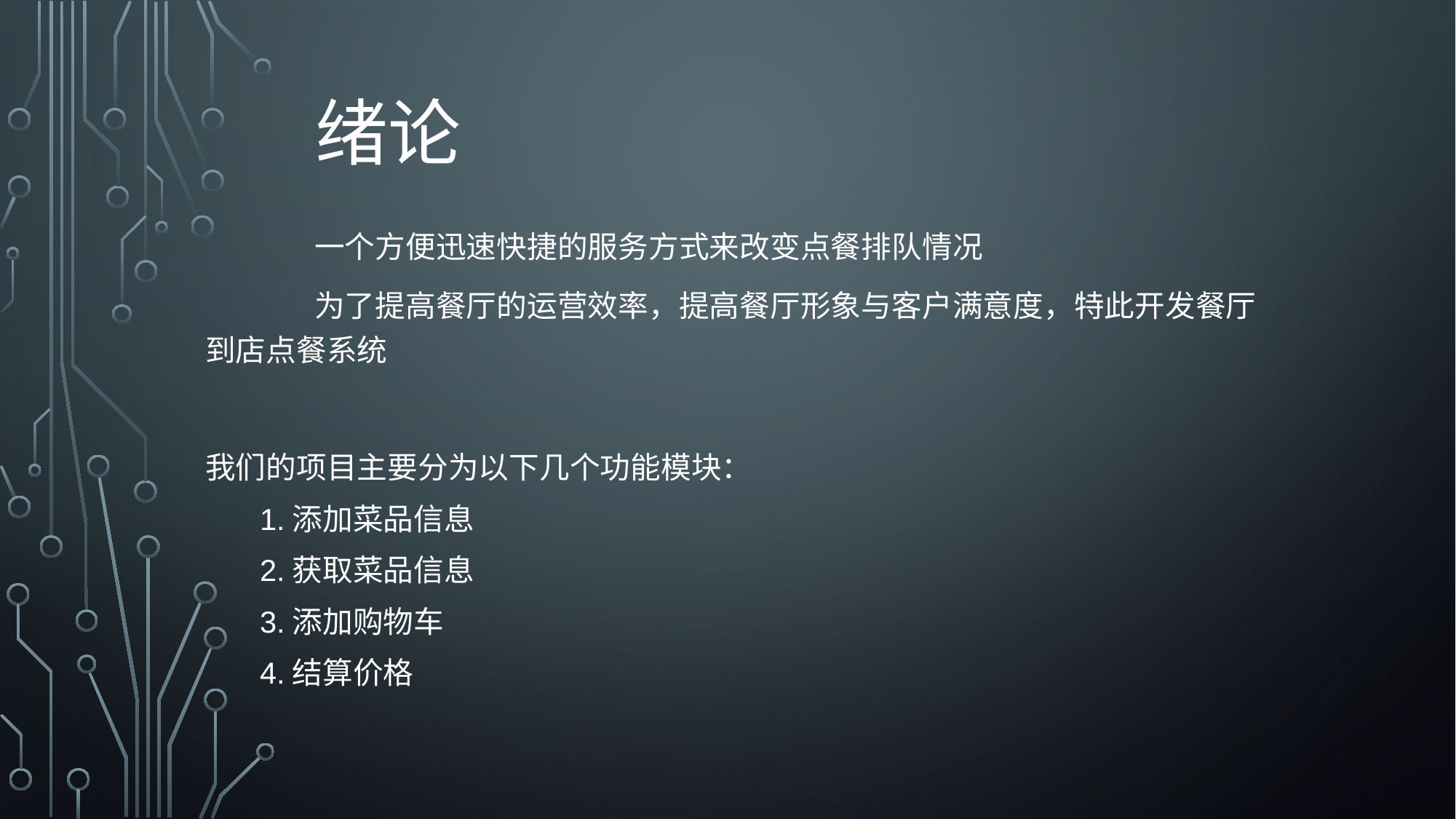

# 绪论
	一个方便迅速快捷的服务方式来改变点餐排队情况
	为了提高餐厅的运营效率，提高餐厅形象与客户满意度，特此开发餐厅到店点餐系统

我们的项目主要分为以下几个功能模块：
1.添加菜品信息
2.获取菜品信息
3.添加购物车
4.结算价格